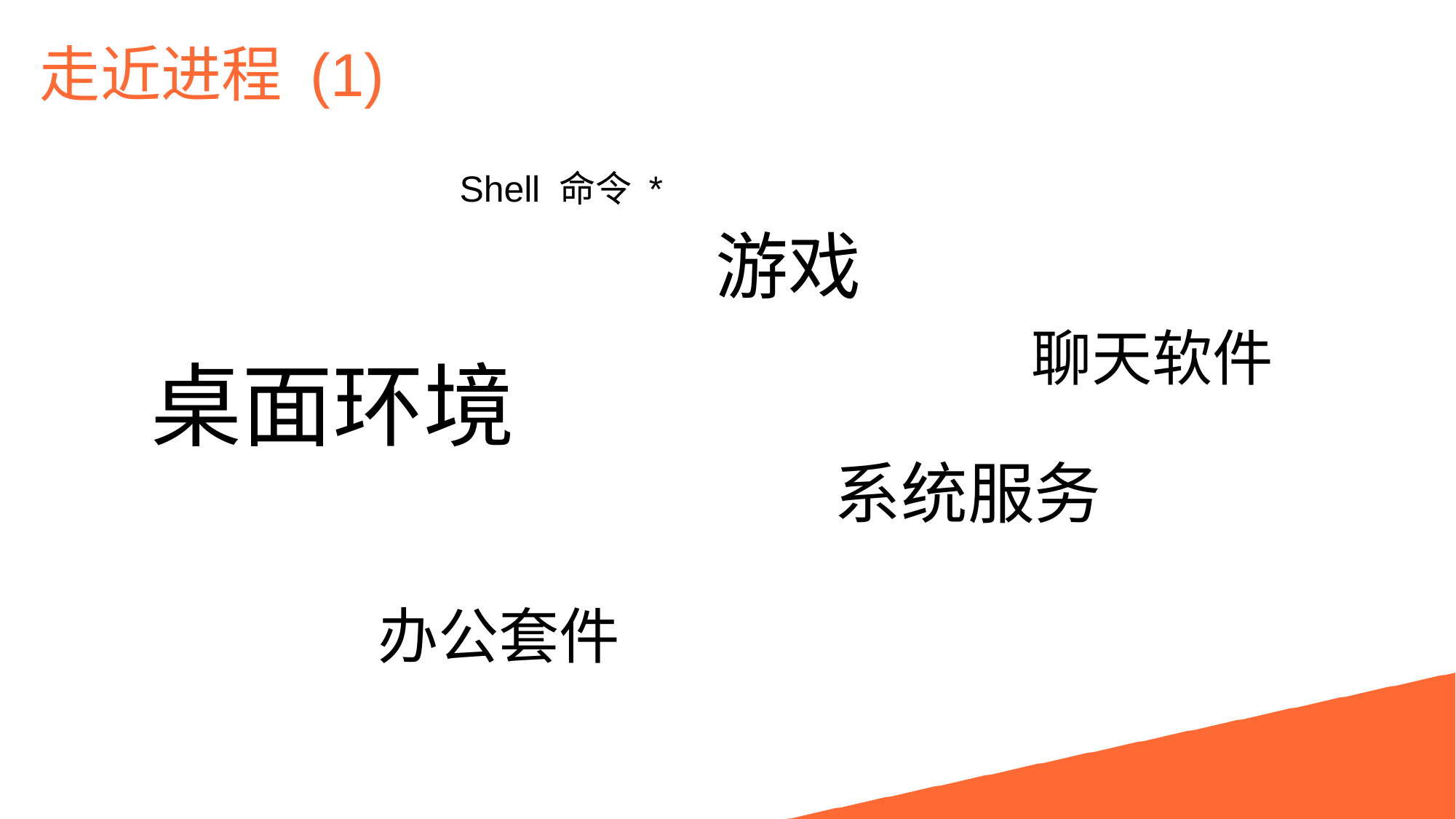

走近进程 (1)
Shell 命令 *
游戏
聊天软件
桌面环境
系统服务
办公套件